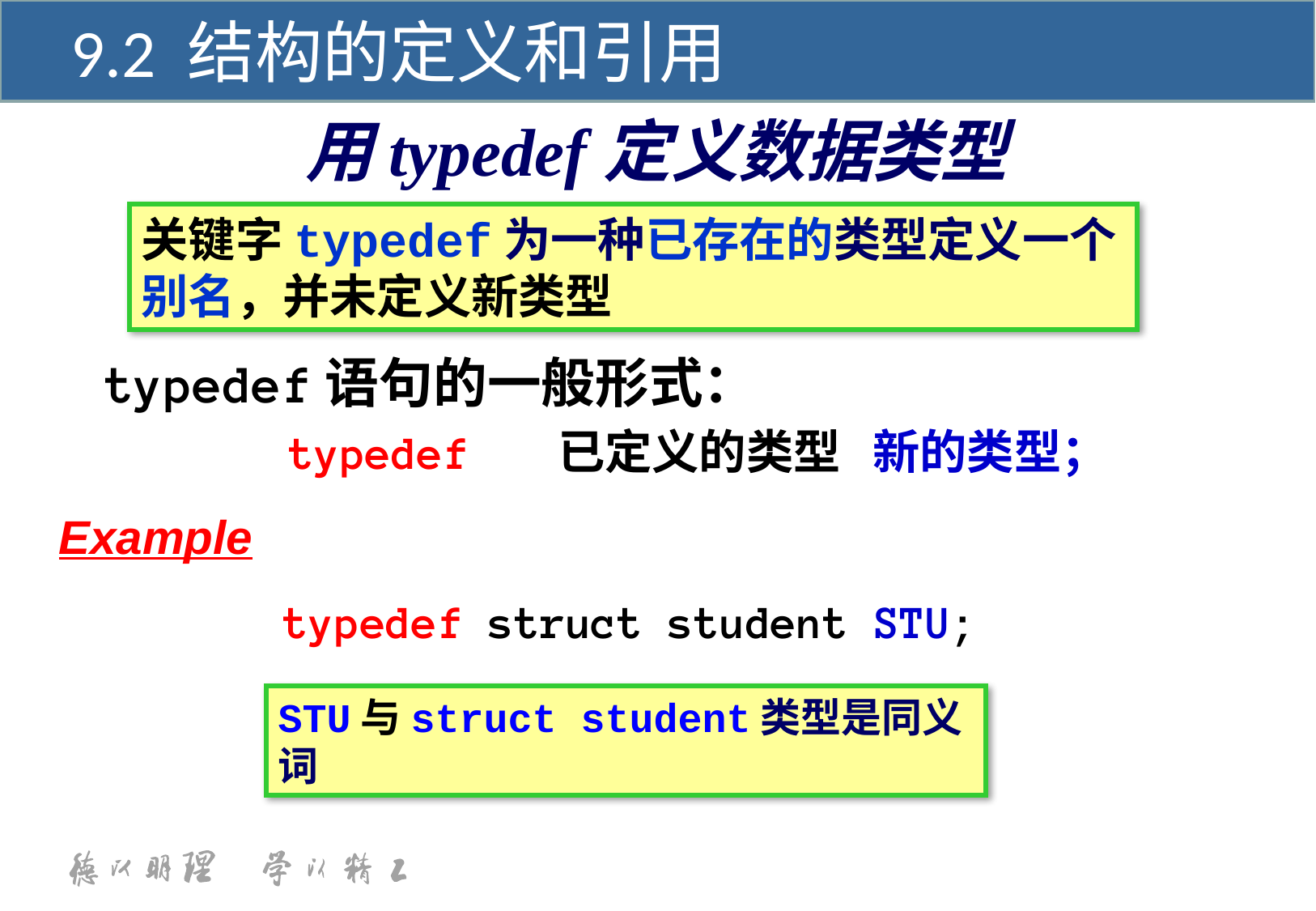

9.2 结构的定义和引用
用typedef定义数据类型
关键字typedef为一种已存在的类型定义一个别名，并未定义新类型
typedef语句的一般形式：
typedef   已定义的类型   新的类型；
Example
typedef struct student STU;
STU与struct student类型是同义词